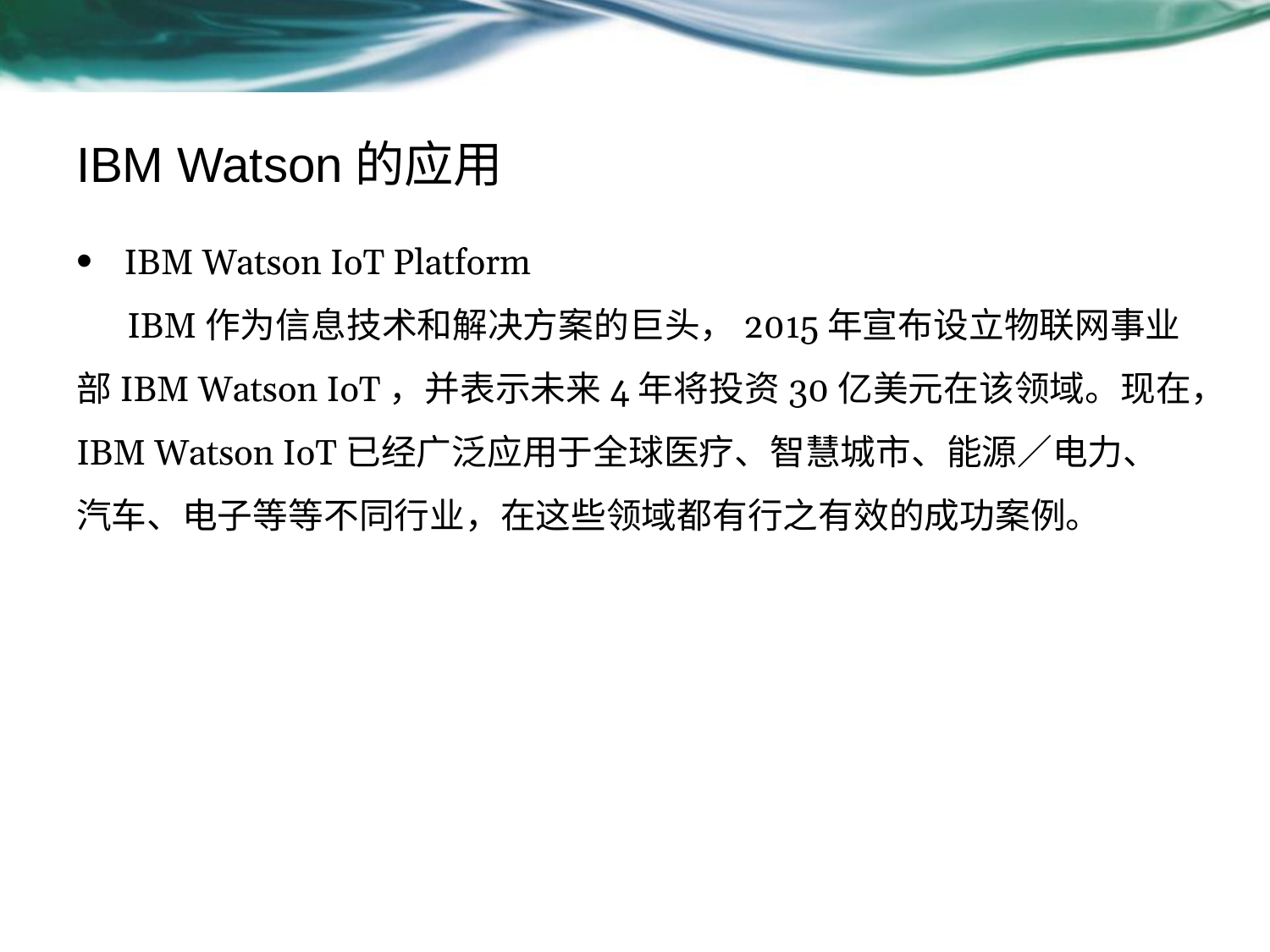

# IBM Watson的应用
IBM Watson IoT Platform
      IBM作为信息技术和解决方案的巨头，2015年宣布设立物联网事业部IBM Watson IoT，并表示未来4年将投资30亿美元在该领域。现在，IBM Watson IoT已经广泛应用于全球医疗、智慧城市、能源／电力、汽车、电子等等不同行业，在这些领域都有行之有效的成功案例。